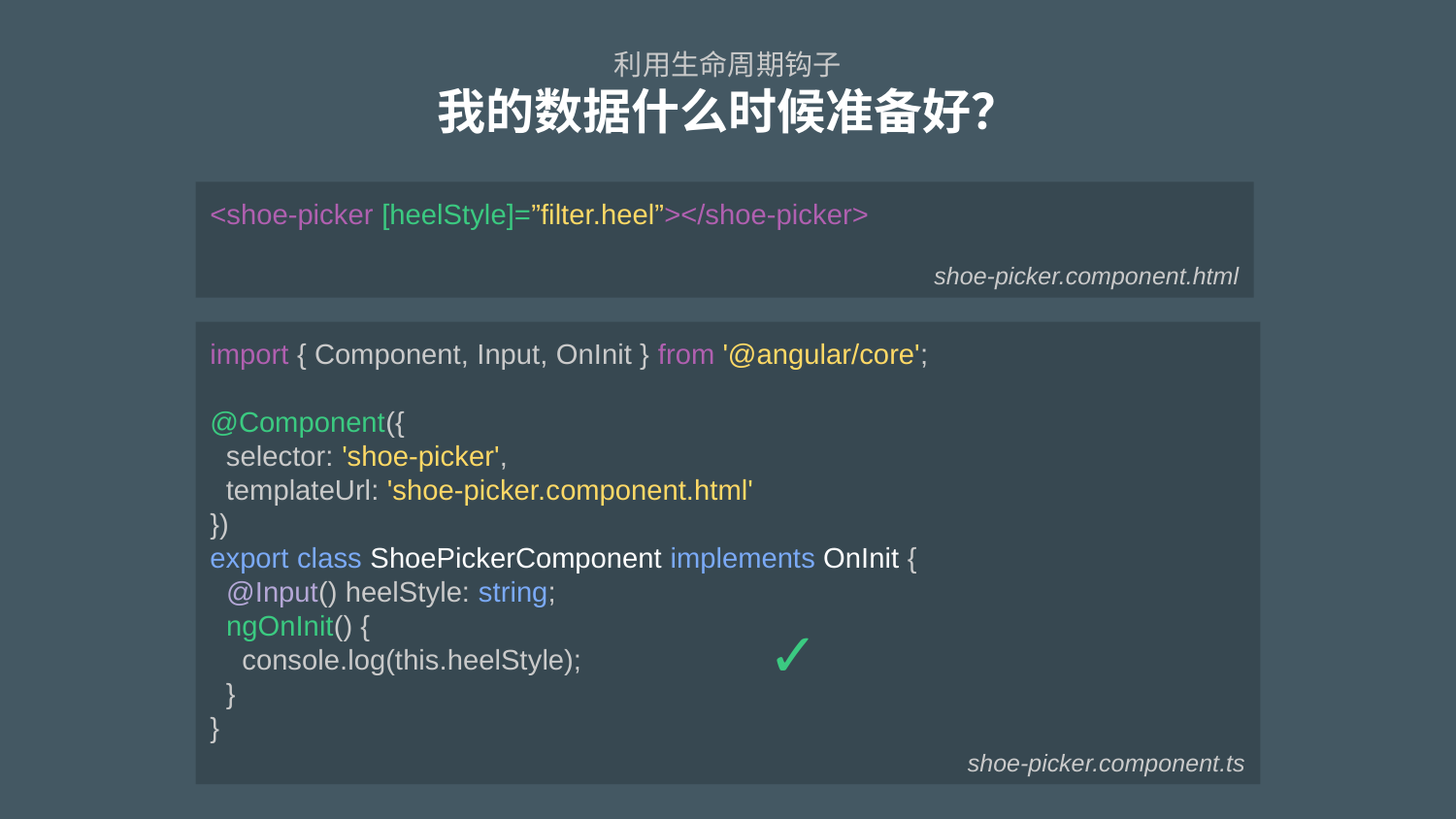

# 利用生命周期钩子 我的数据什么时候准备好？
<shoe-picker [heelStyle]=”filter.heel”></shoe-picker>
shoe-picker.component.html
import { Component, Input, OnInit } from '@angular/core';
@Component({
  selector: 'shoe-picker',
  templateUrl: 'shoe-picker.component.html'
})
export class ShoePickerComponent implements OnInit {
  @Input() heelStyle: string;
  ngOnInit() {
    console.log(this.heelStyle);
  }
}
✓
shoe-picker.component.ts